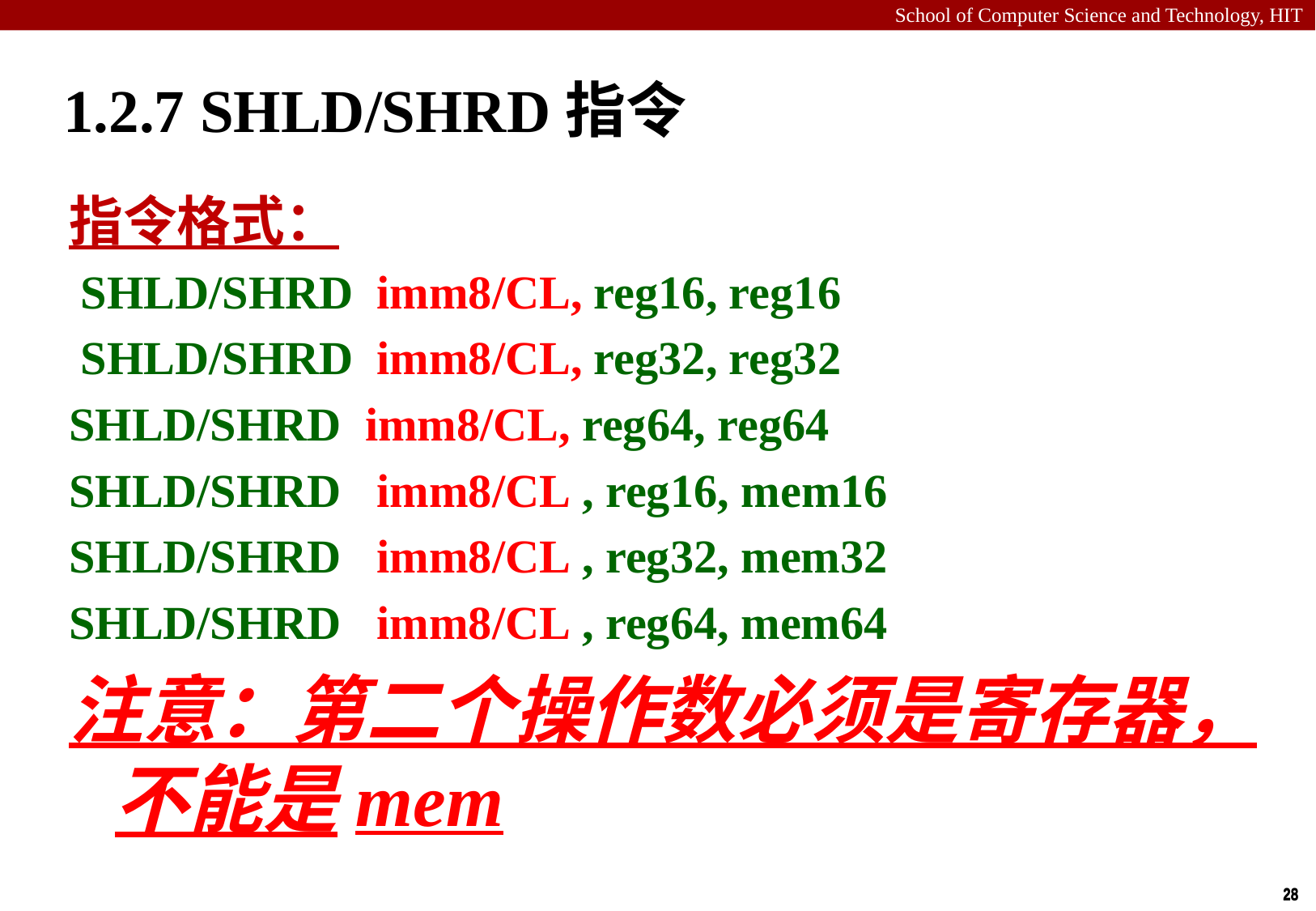

# 1.2.7 SHLD/SHRD指令
指令格式：
 SHLD/SHRD  imm8/CL, reg16, reg16
 SHLD/SHRD  imm8/CL, reg32, reg32
SHLD/SHRD  imm8/CL, reg64, reg64
SHLD/SHRD   imm8/CL , reg16, mem16
SHLD/SHRD   imm8/CL , reg32, mem32
SHLD/SHRD   imm8/CL , reg64, mem64
注意：第二个操作数必须是寄存器，不能是mem